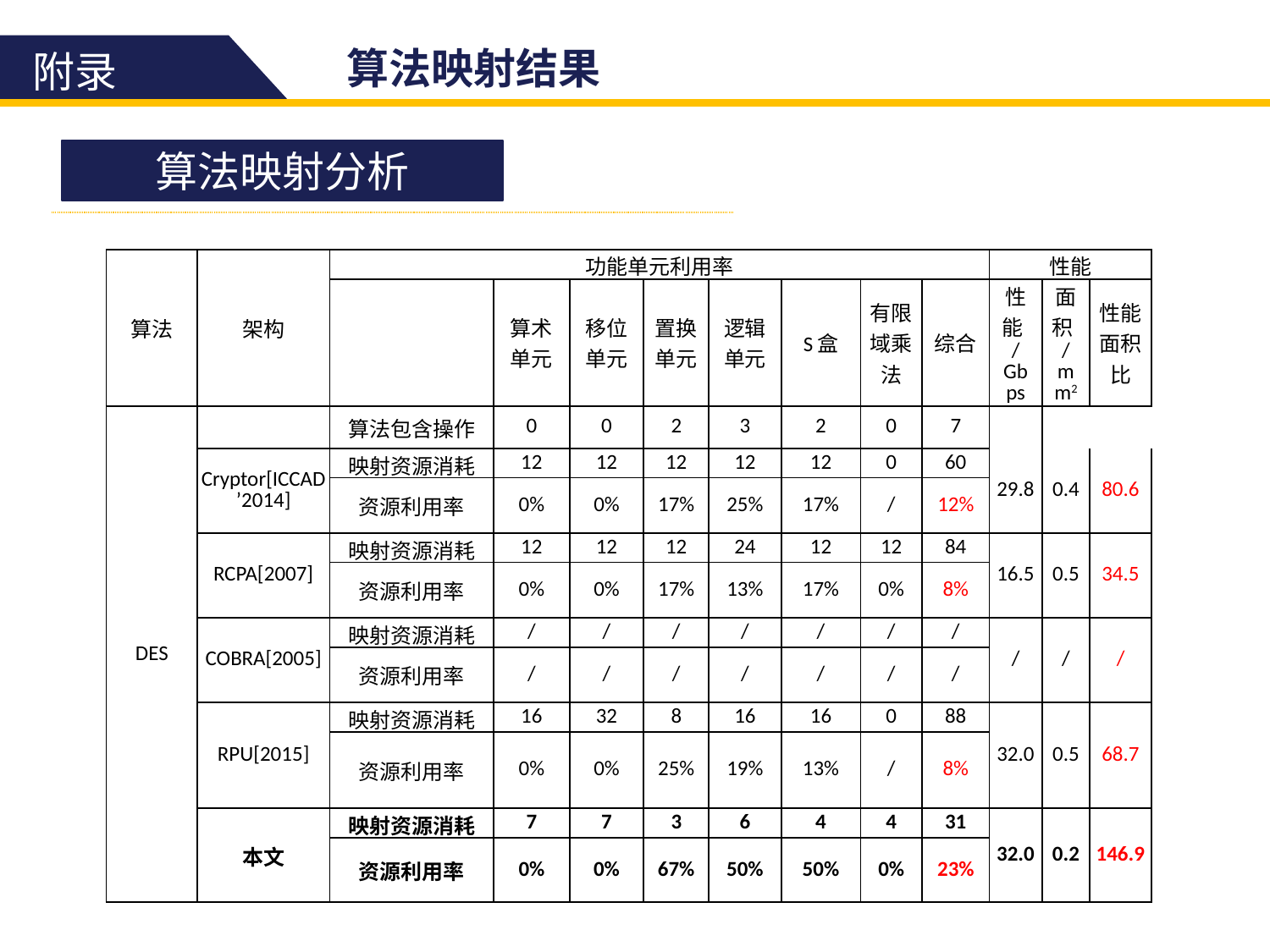

算法映射结果

附录

算法映射分析

| 算法 | 架构 | 功能单元利用率 |  |  |  |  |  |  |  | 性能 |  |  |
| --- | --- | --- | --- | --- | --- | --- | --- | --- | --- | --- | --- | --- |
|  |  |  | 算术单元 | 移位单元 | 置换单元 | 逻辑单元 | S盒 | 有限域乘法 | 综合 | 性能/Gbps | 面积/mm2 | 性能面积比 |
| DES |  | 算法包含操作 | 0 | 0 | 2 | 3 | 2 | 0 | 7 |  |  |  |
|  | Cryptor[ICCAD’2014] | 映射资源消耗 | 12 | 12 | 12 | 12 | 12 | 0 | 60 | 29.8 | 0.4 | 80.6 |
|  |  | 资源利用率 | 0% | 0% | 17% | 25% | 17% | / | 12% |  |  |  |
|  | RCPA[2007] | 映射资源消耗 | 12 | 12 | 12 | 24 | 12 | 12 | 84 | 16.5 | 0.5 | 34.5 |
|  |  | 资源利用率 | 0% | 0% | 17% | 13% | 17% | 0% | 8% |  |  |  |
|  | COBRA[2005] | 映射资源消耗 | / | / | / | / | / | / | / | / | / | / |
|  |  | 资源利用率 | / | / | / | / | / | / | / |  |  |  |
|  | RPU[2015] | 映射资源消耗 | 16 | 32 | 8 | 16 | 16 | 0 | 88 | 32.0 | 0.5 | 68.7 |
|  |  | 资源利用率 | 0% | 0% | 25% | 19% | 13% | / | 8% |  |  |  |
|  | 本文 | 映射资源消耗 | 7 | 7 | 3 | 6 | 4 | 4 | 31 | 32.0 | 0.2 | 146.9 |
|  |  | 资源利用率 | 0% | 0% | 67% | 50% | 50% | 0% | 23% |  |  |  |